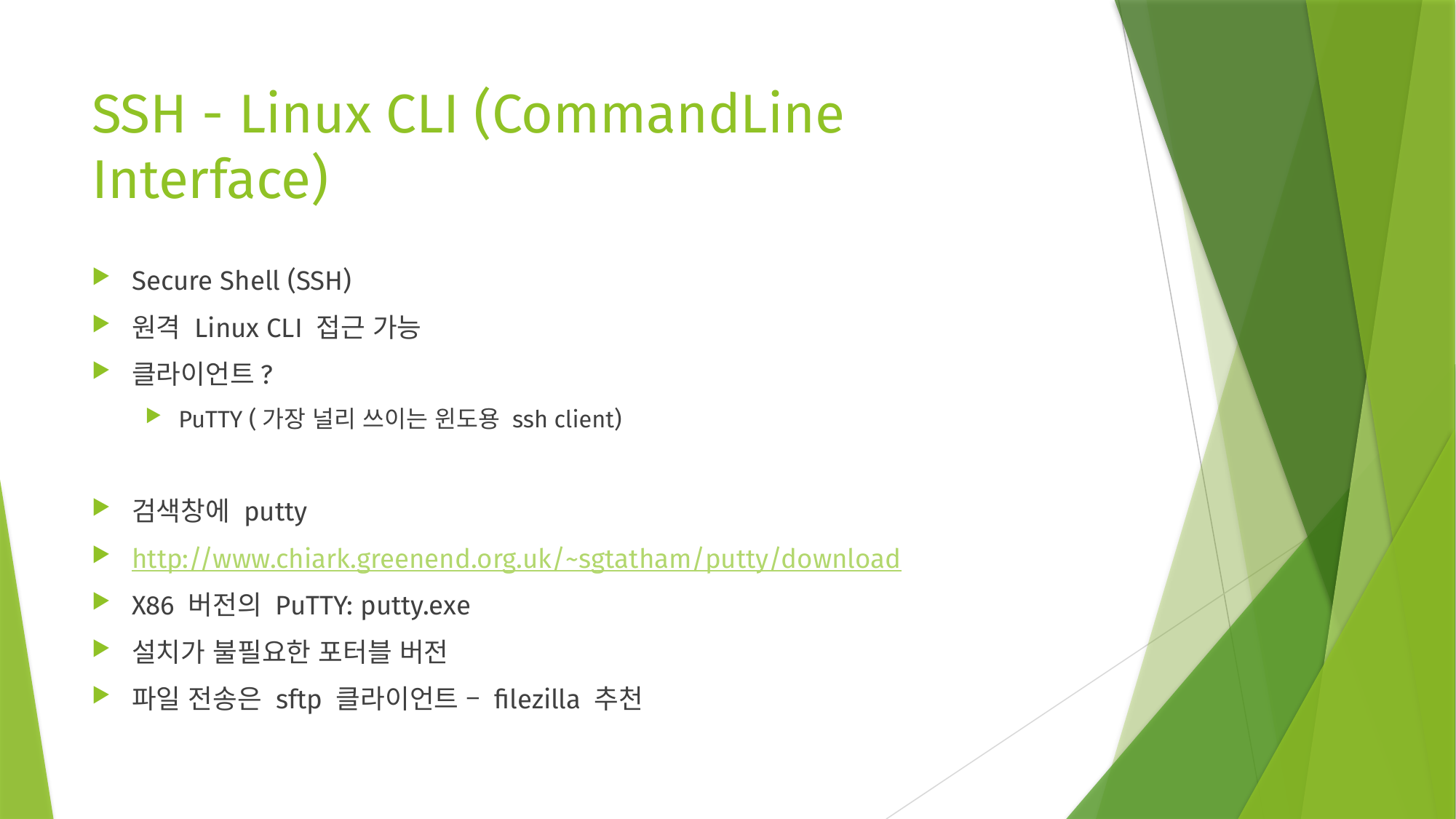

# SSH - Linux CLI (CommandLine Interface)
Secure Shell (SSH)
원격 Linux CLI 접근 가능
클라이언트?
PuTTY (가장 널리 쓰이는 윈도용 ssh client)

검색창에 putty
http://www.chiark.greenend.org.uk/~sgtatham/putty/download
X86 버전의 PuTTY: putty.exe
설치가 불필요한 포터블 버전
파일 전송은 sftp 클라이언트 – filezilla 추천